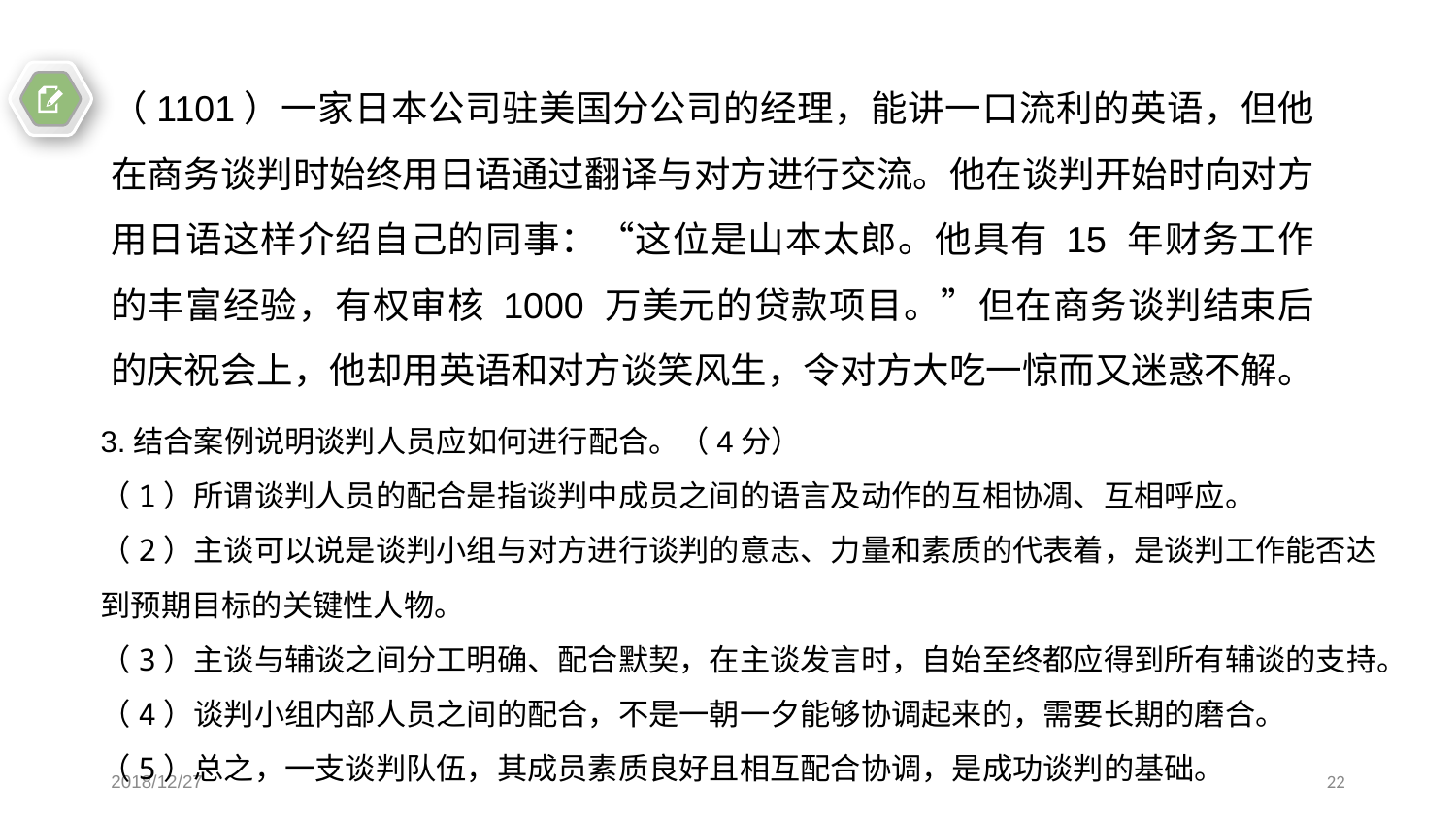

（1101）一家日本公司驻美国分公司的经理，能讲一口流利的英语，但他在商务谈判时始终用日语通过翻译与对方进行交流。他在谈判开始时向对方用日语这样介绍自己的同事：“这位是山本太郎。他具有 15 年财务工作的丰富经验，有权审核 1000 万美元的贷款项目。”但在商务谈判结束后的庆祝会上，他却用英语和对方谈笑风生，令对方大吃一惊而又迷惑不解。
3.结合案例说明谈判人员应如何进行配合。（4分）
（1）所谓谈判人员的配合是指谈判中成员之间的语言及动作的互相协凋、互相呼应。
（2）主谈可以说是谈判小组与对方进行谈判的意志、力量和素质的代表着，是谈判工作能否达到预期目标的关键性人物。
（3）主谈与辅谈之间分工明确、配合默契，在主谈发言时，自始至终都应得到所有辅谈的支持。（4）谈判小组内部人员之间的配合，不是一朝一夕能够协调起来的，需要长期的磨合。
（5）总之，一支谈判队伍，其成员素质良好且相互配合协调，是成功谈判的基础。
2018/12/27
22